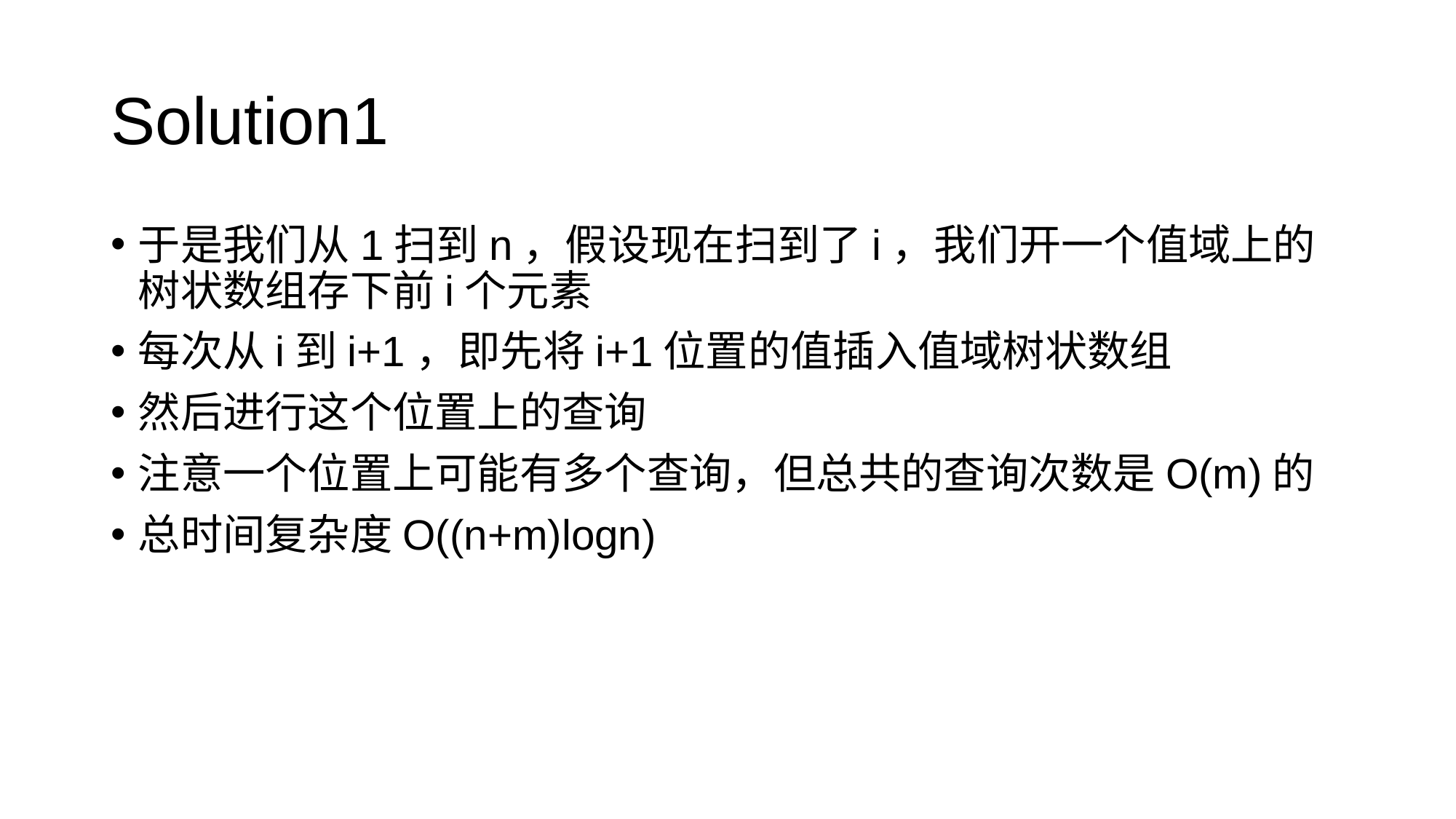

# Solution1
于是我们从1扫到n，假设现在扫到了i，我们开一个值域上的树状数组存下前i个元素
每次从i到i+1，即先将i+1位置的值插入值域树状数组
然后进行这个位置上的查询
注意一个位置上可能有多个查询，但总共的查询次数是O(m)的
总时间复杂度O((n+m)logn)